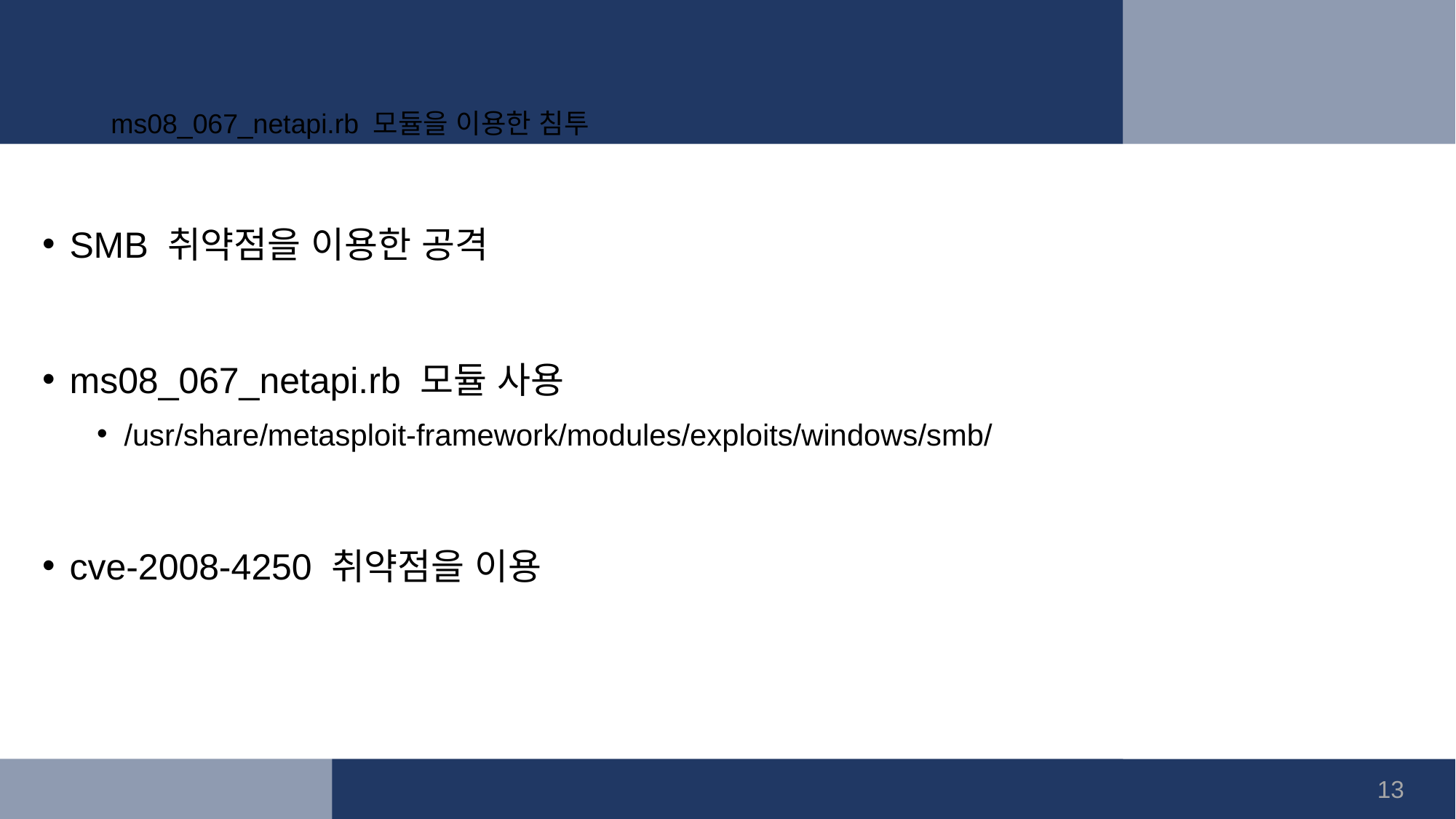

# ms08_067_netapi.rb 모듈을 이용한 침투
SMB 취약점을 이용한 공격

ms08_067_netapi.rb 모듈 사용
/usr/share/metasploit-framework/modules/exploits/windows/smb/

cve-2008-4250 취약점을 이용

13